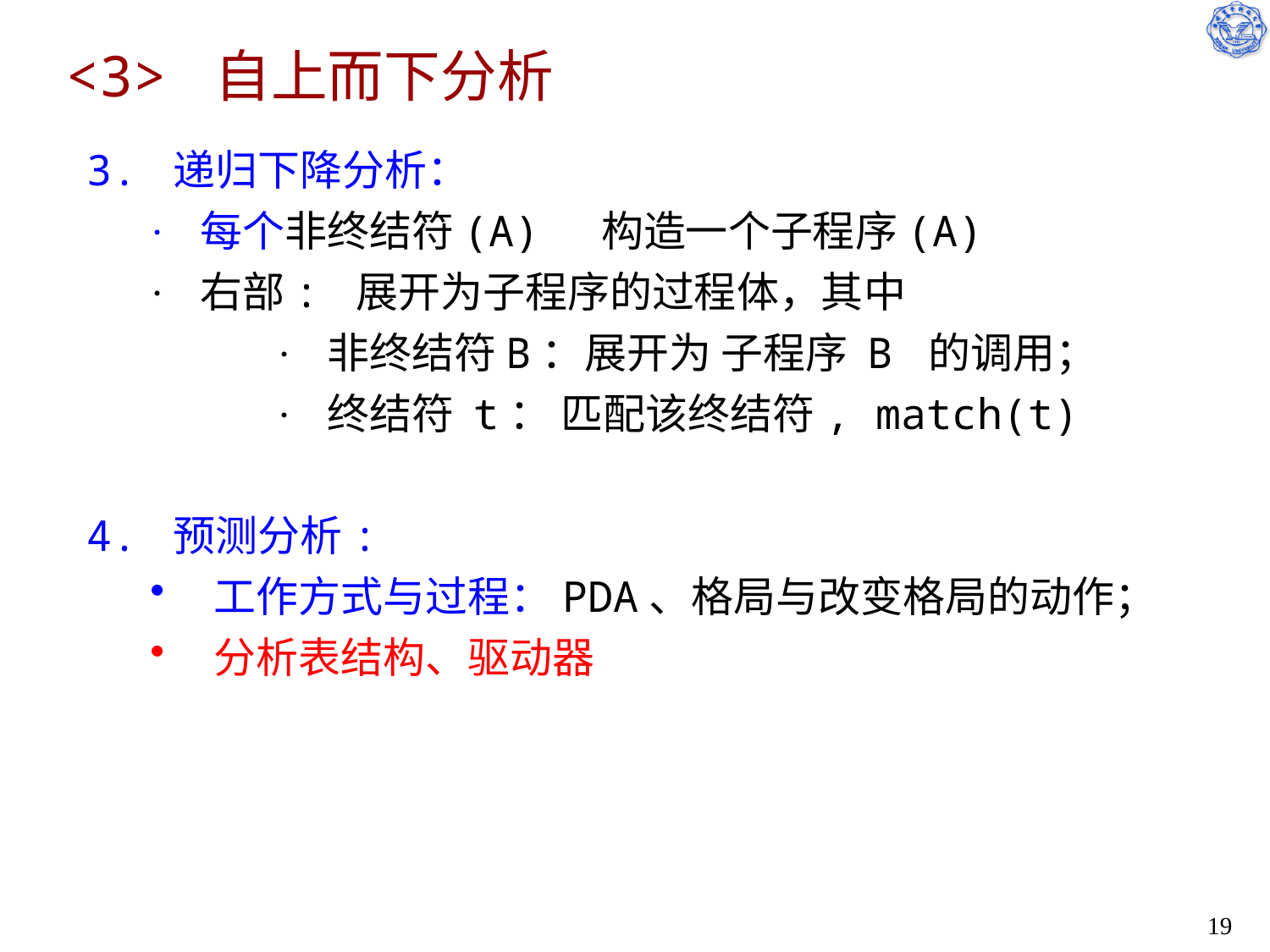

# <3> 自上而下分析
3. 递归下降分析：
	· 每个非终结符(A)  构造一个子程序(A)
	· 右部: 展开为子程序的过程体，其中
		· 非终结符B：展开为 子程序 B 的调用；
		· 终结符 t： 匹配该终结符, match(t)

4. 预测分析:
工作方式与过程：PDA、格局与改变格局的动作；
分析表结构、驱动器
19